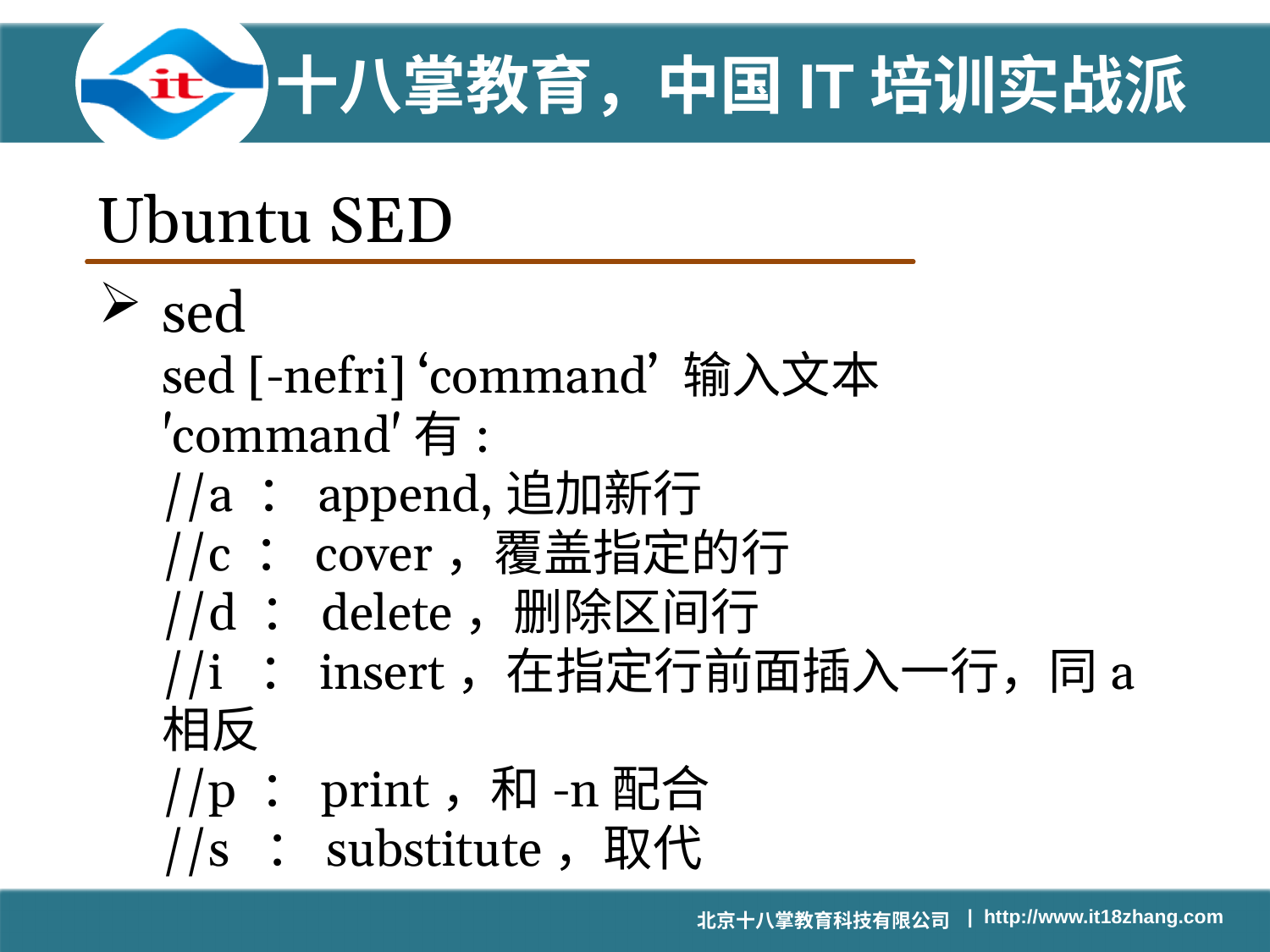

# Ubuntu SED
sed
sed [-nefri] ‘command’ 输入文本
'command'有:
//a ：append,追加新行
//c ：cover，覆盖指定的行
//d ：delete，删除区间行
//i  ：insert，在指定行前面插入一行，同a相反
//p ：print，和-n配合
//s  ：substitute，取代